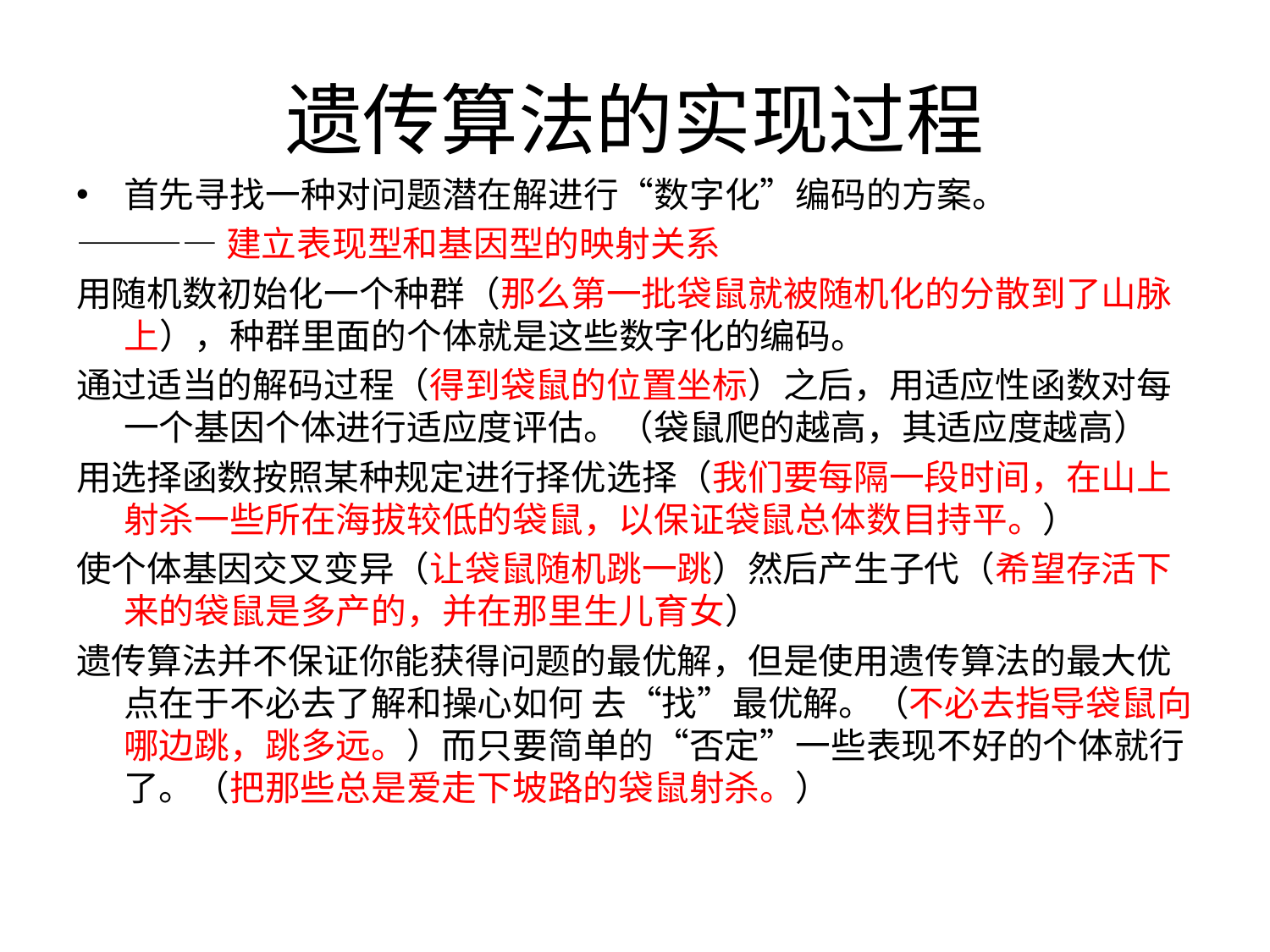

# 遗传算法的实现过程
首先寻找一种对问题潜在解进行“数字化”编码的方案。
————建立表现型和基因型的映射关系
用随机数初始化一个种群（那么第一批袋鼠就被随机化的分散到了山脉上），种群里面的个体就是这些数字化的编码。
通过适当的解码过程（得到袋鼠的位置坐标）之后，用适应性函数对每一个基因个体进行适应度评估。（袋鼠爬的越高，其适应度越高）
用选择函数按照某种规定进行择优选择（我们要每隔一段时间，在山上射杀一些所在海拔较低的袋鼠，以保证袋鼠总体数目持平。）
使个体基因交叉变异（让袋鼠随机跳一跳）然后产生子代（希望存活下来的袋鼠是多产的，并在那里生儿育女）
遗传算法并不保证你能获得问题的最优解，但是使用遗传算法的最大优点在于不必去了解和操心如何 去“找”最优解。（不必去指导袋鼠向哪边跳，跳多远。）而只要简单的“否定”一些表现不好的个体就行了。（把那些总是爱走下坡路的袋鼠射杀。）